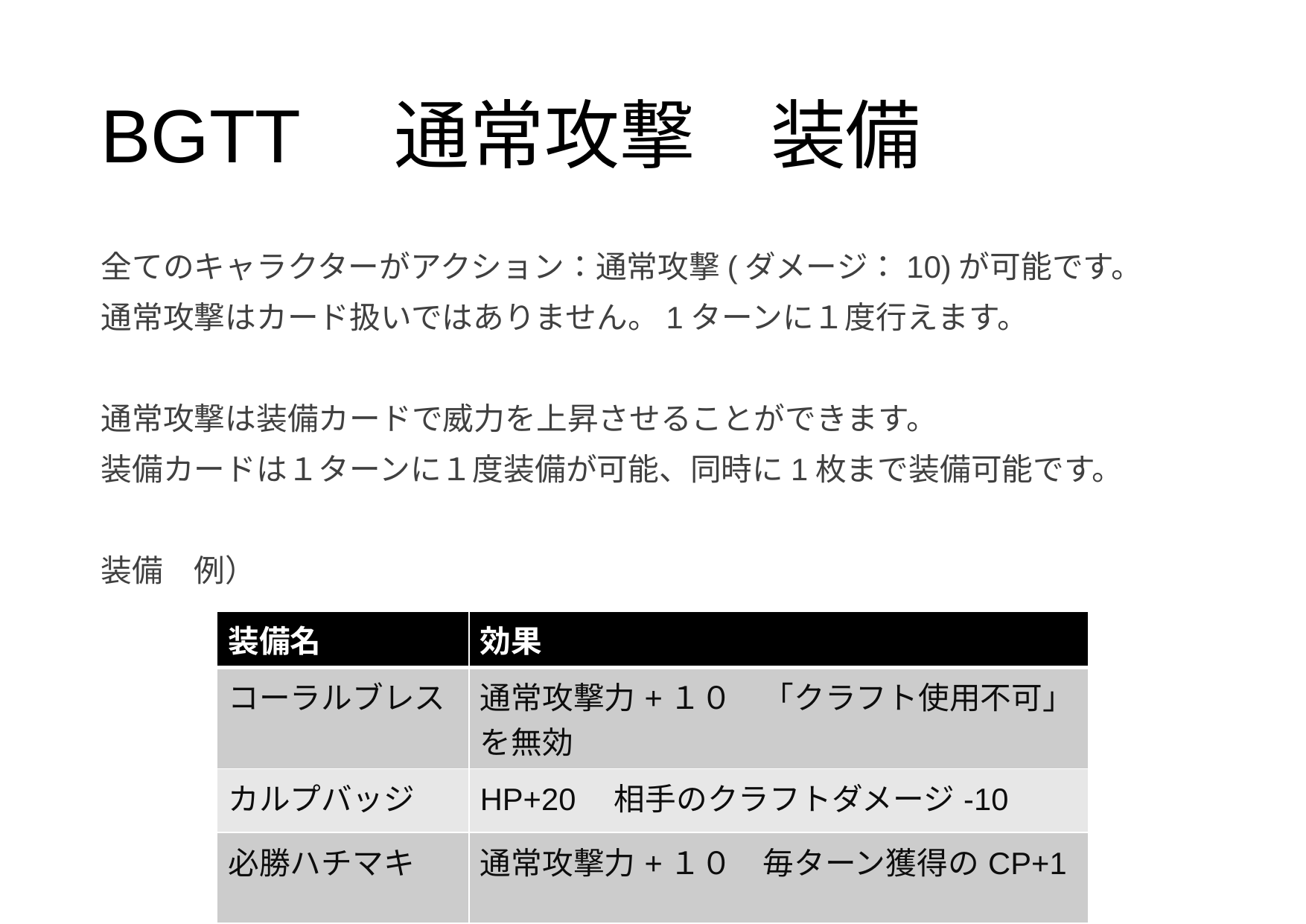

# BGTT　通常攻撃　装備
全てのキャラクターがアクション：通常攻撃(ダメージ：10)が可能です。
通常攻撃はカード扱いではありません。1ターンに１度行えます。

通常攻撃は装備カードで威力を上昇させることができます。
装備カードは１ターンに１度装備が可能、同時に1枚まで装備可能です。

装備　例）

| 装備名 | 効果 |
| --- | --- |
| コーラルブレス | 通常攻撃力+１０　「クラフト使用不可」を無効 |
| カルプバッジ | HP+20　相手のクラフトダメージ-10 |
| 必勝ハチマキ | 通常攻撃力+１０　毎ターン獲得のCP+1 |